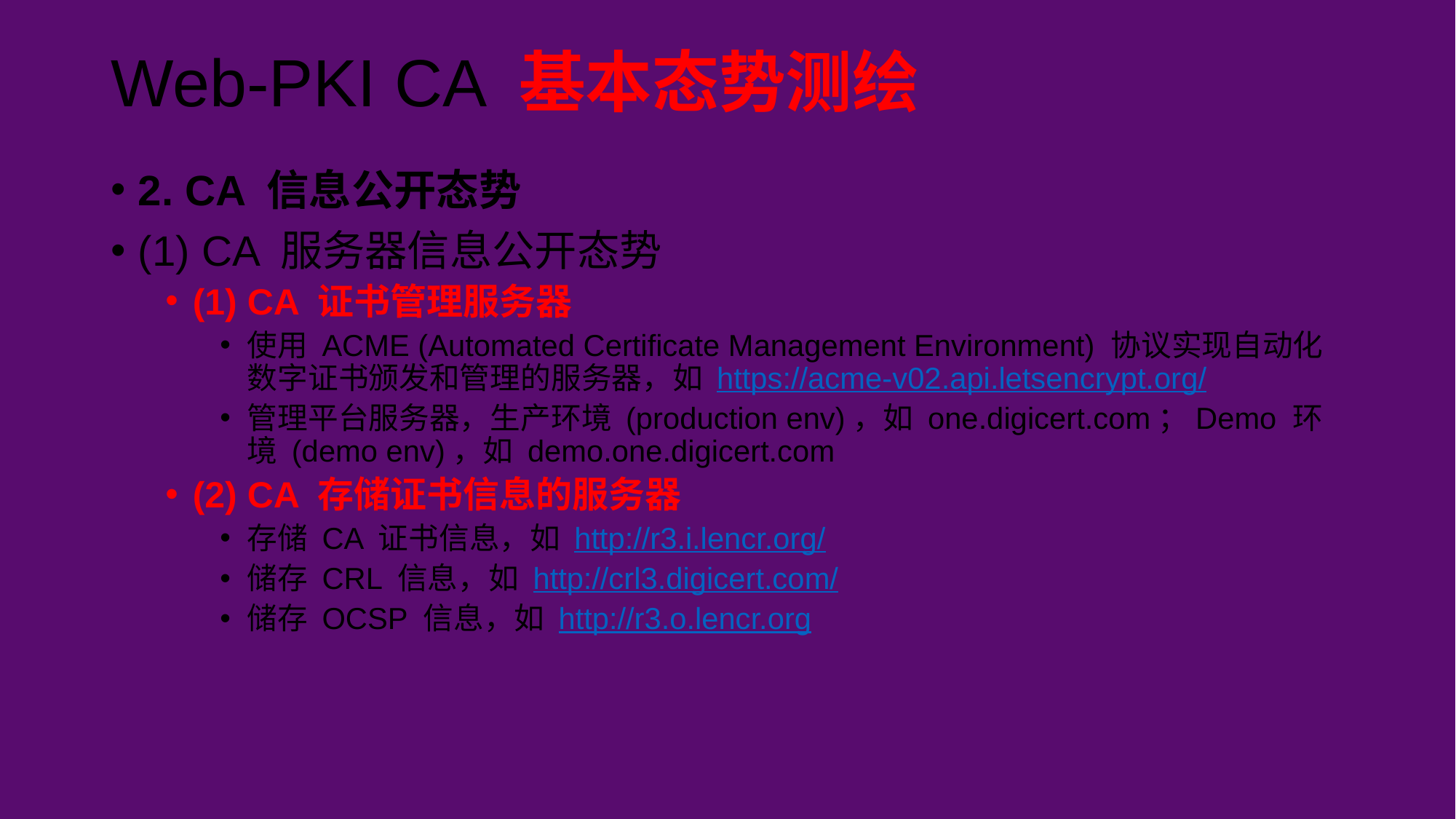

# Web-PKI CA 基本态势测绘
2. CA 信息公开态势
(1) CA 服务器信息公开态势
(1) CA 证书管理服务器
使用 ACME (Automated Certificate Management Environment) 协议实现自动化数字证书颁发和管理的服务器，如 https://acme-v02.api.letsencrypt.org/
管理平台服务器，生产环境 (production env)，如 one.digicert.com；Demo 环境 (demo env)，如 demo.one.digicert.com
(2) CA 存储证书信息的服务器
存储 CA 证书信息，如 http://r3.i.lencr.org/
储存 CRL 信息，如 http://crl3.digicert.com/
储存 OCSP 信息，如 http://r3.o.lencr.org